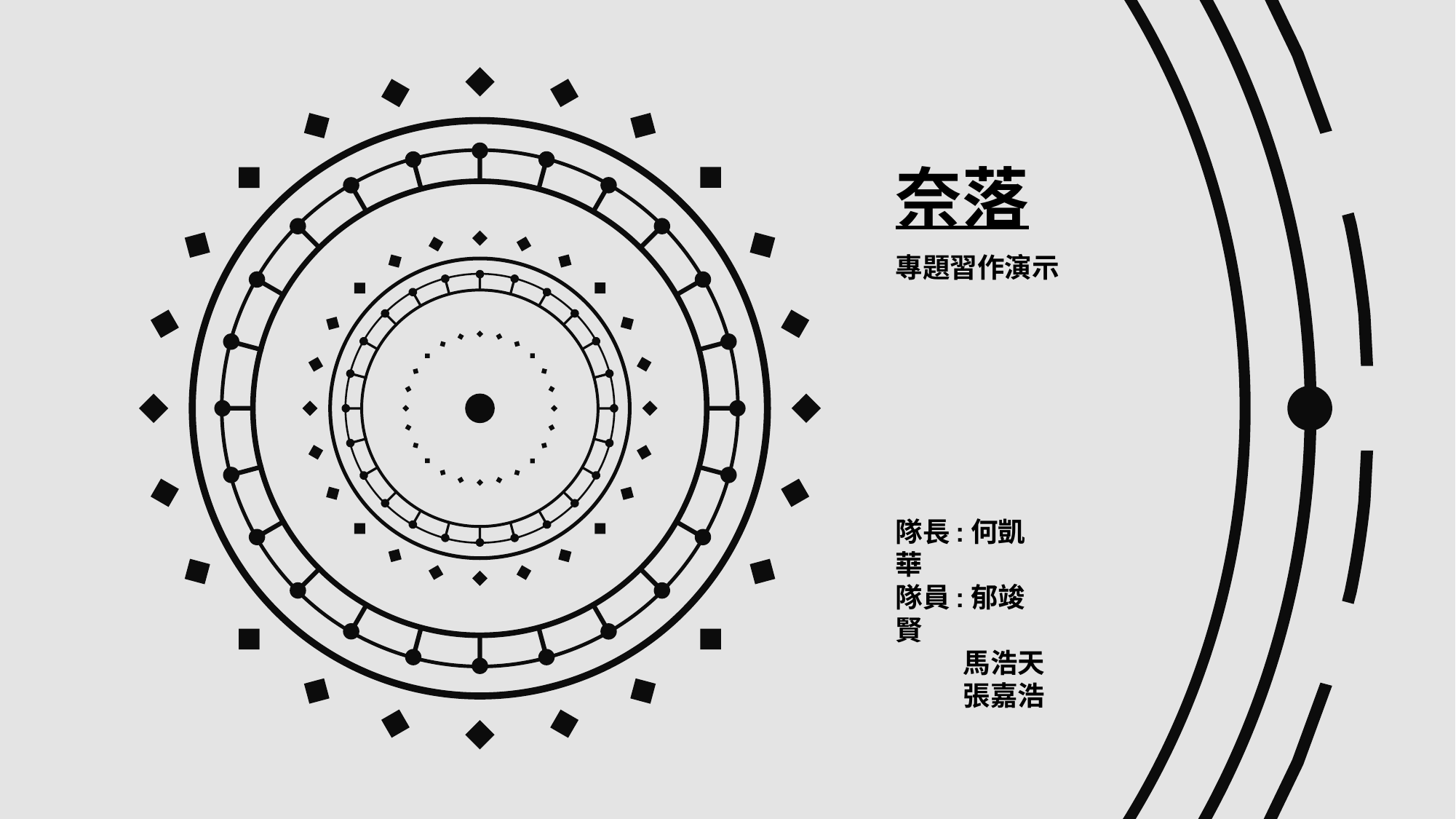

奈落

專題習作演示

Presentation
Design
Game

隊長:何凱華
隊員:郁竣賢
        馬浩天
        張嘉浩